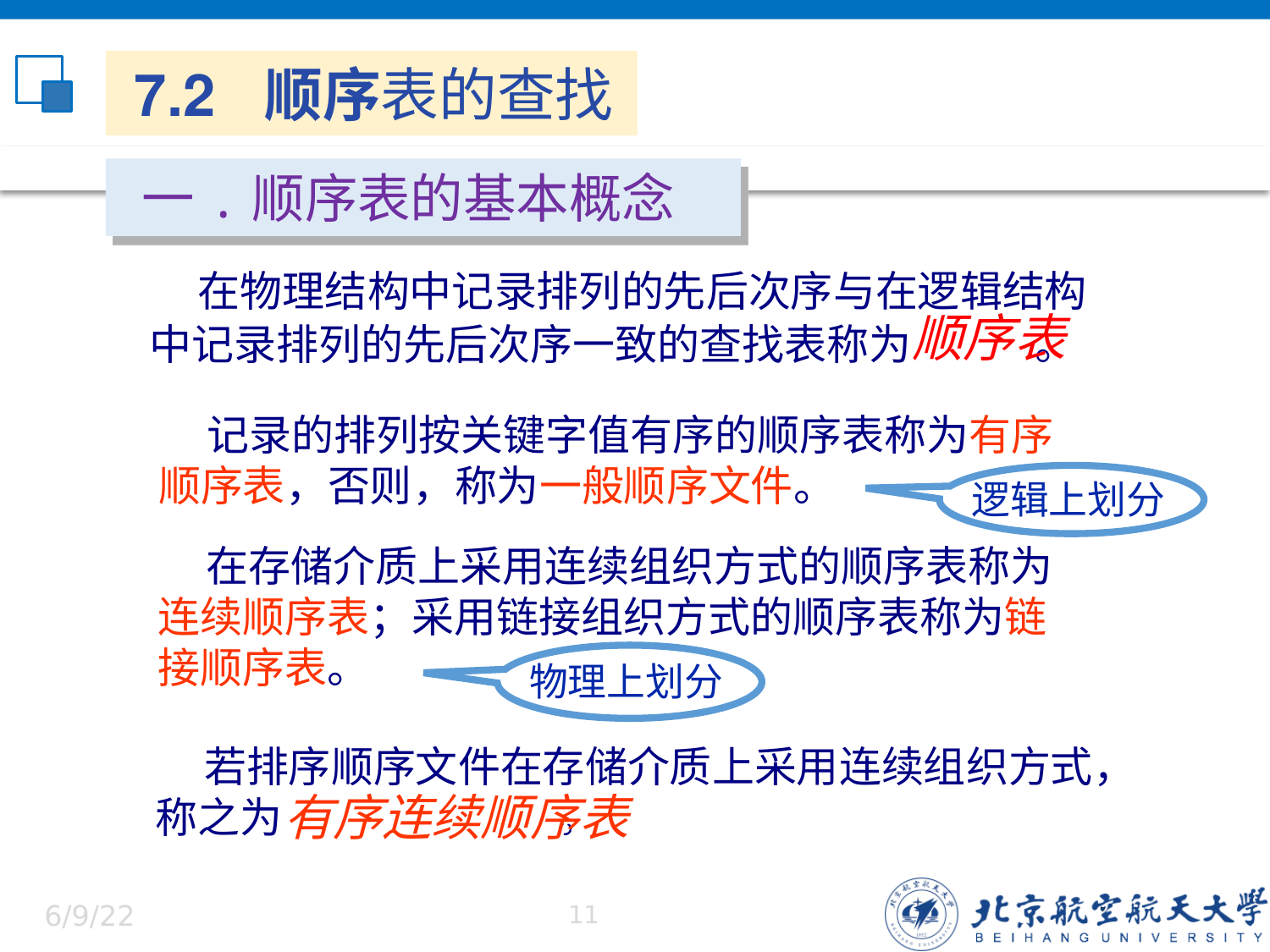

# 7.2 顺序表的查找

一.顺序表的基本概念
    在物理结构中记录排列的先后次序与在逻辑结构
中记录排列的先后次序一致的查找表称为             。
顺序表
    记录的排列按关键字值有序的顺序表称为有序
顺序表，否则，称为一般顺序文件。

逻辑上划分
    在存储介质上采用连续组织方式的顺序表称为
连续顺序表；采用链接组织方式的顺序表称为链
接顺序表。

物理上划分
    若排序顺序文件在存储介质上采用连续组织方式，
称之为                             。
有序连续顺序表
6/9/22
11